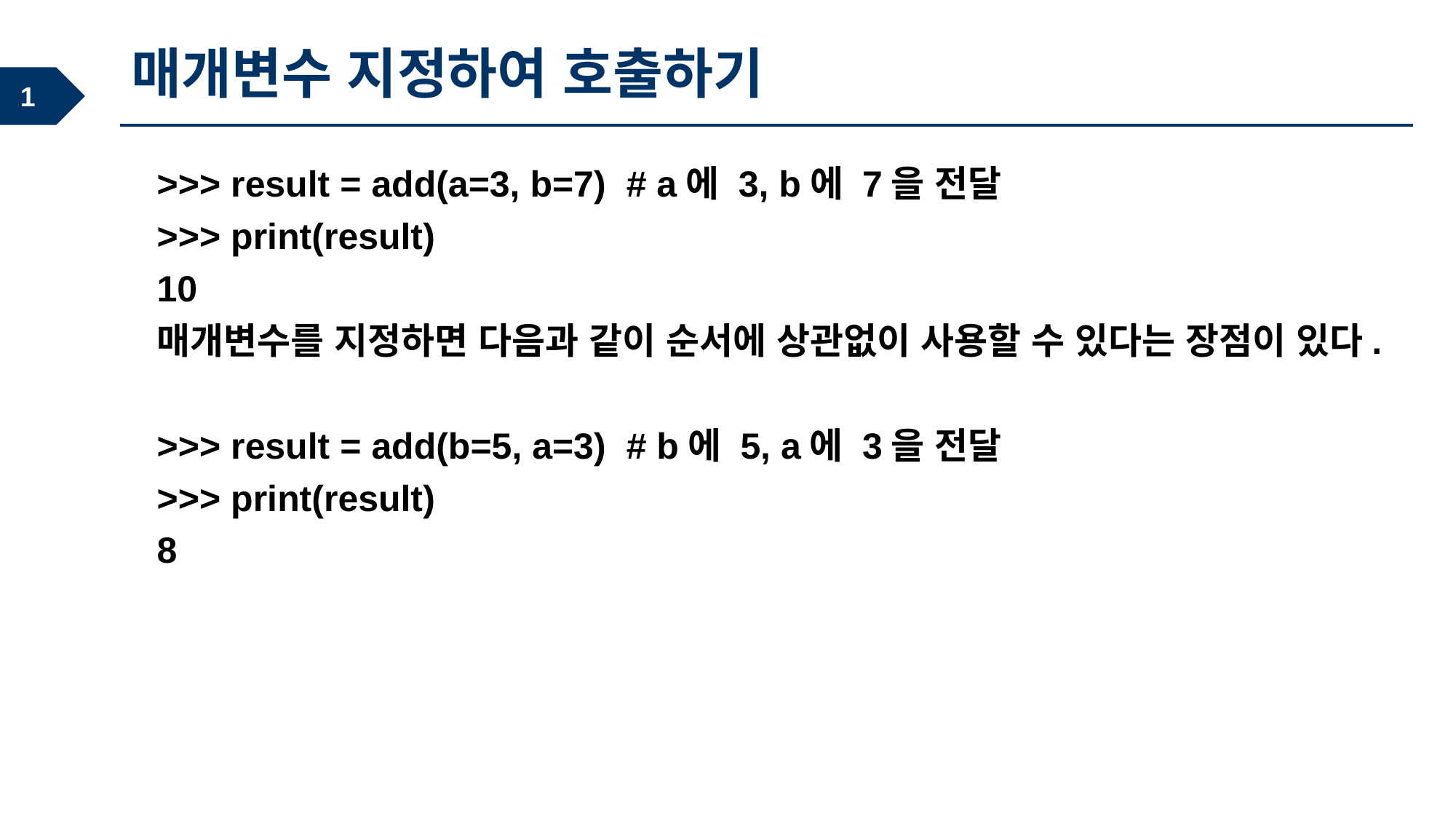

매개변수 지정하여 호출하기
>>> result = add(a=3, b=7)  # a에 3, b에 7을 전달
>>> print(result)
10
매개변수를 지정하면 다음과 같이 순서에 상관없이 사용할 수 있다는 장점이 있다.

>>> result = add(b=5, a=3)  # b에 5, a에 3을 전달
>>> print(result)
8